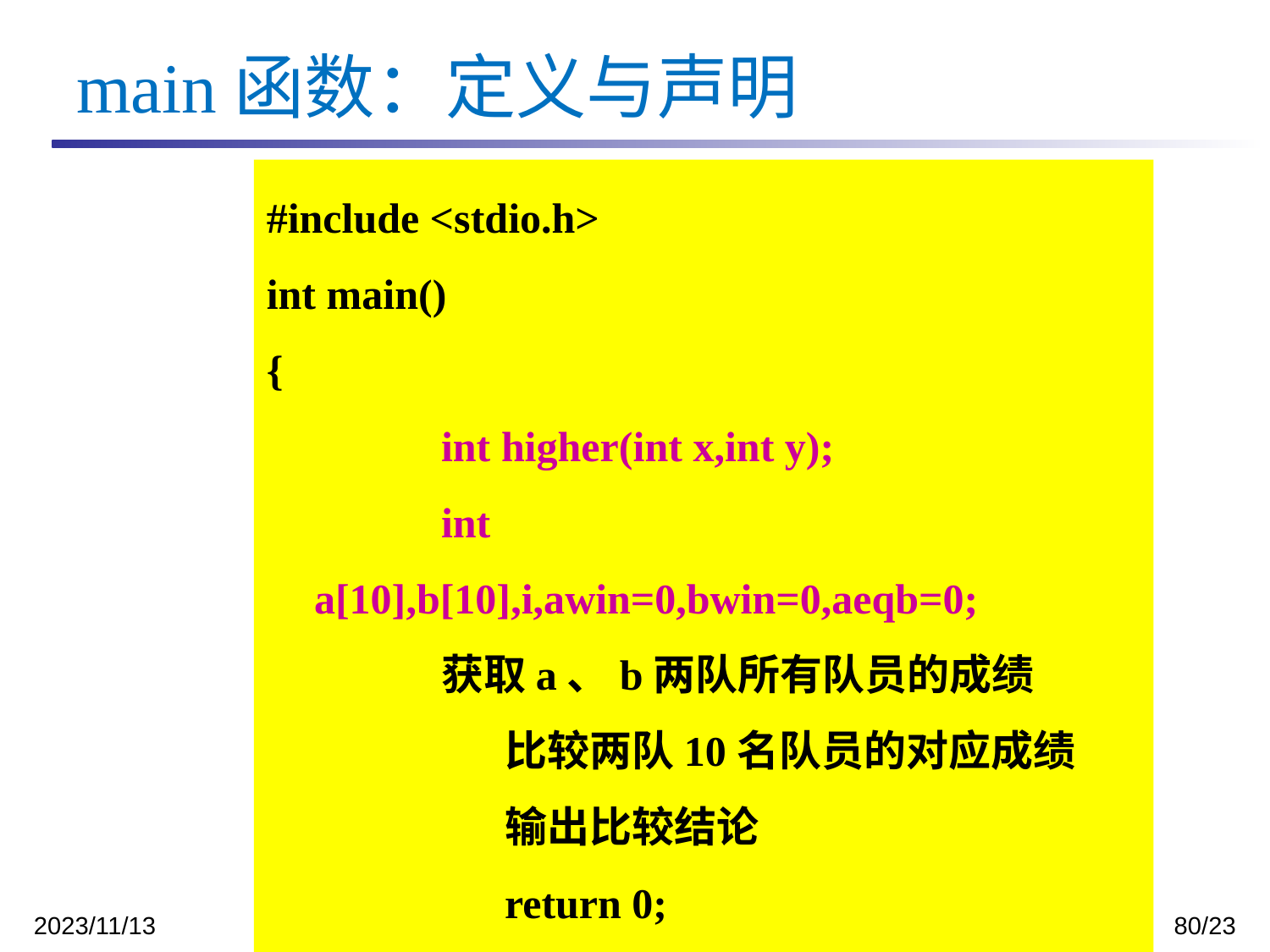

main函数：定义与声明
#include <stdio.h>
int main()
{
		int higher(int x,int y);
   		int a[10],b[10],i,awin=0,bwin=0,aeqb=0;
		获取a、b两队所有队员的成绩
   		比较两队10名队员的对应成绩
   		输出比较结论
   		return 0;
}
2023/11/13
王化雨 whuayu000@163.com 13306442222
80/23